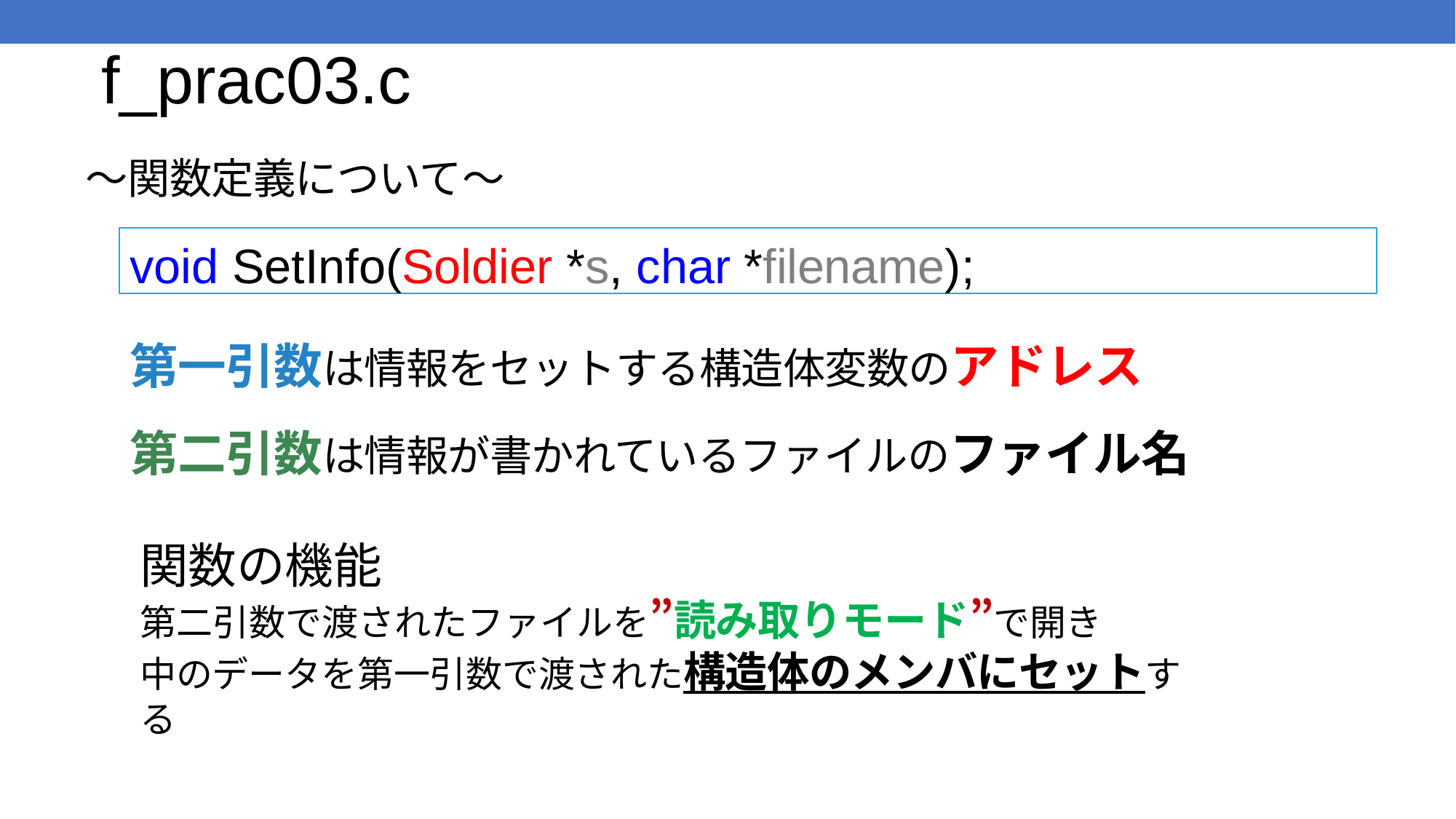

# f_prac03.c
～関数定義について～
void SetInfo(Soldier *s, char *filename);
第一引数は情報をセットする構造体変数のアドレス
第二引数は情報が書かれているファイルのファイル名
関数の機能
第二引数で渡されたファイルを”読み取りモード”で開き
中のデータを第一引数で渡された構造体のメンバにセットする